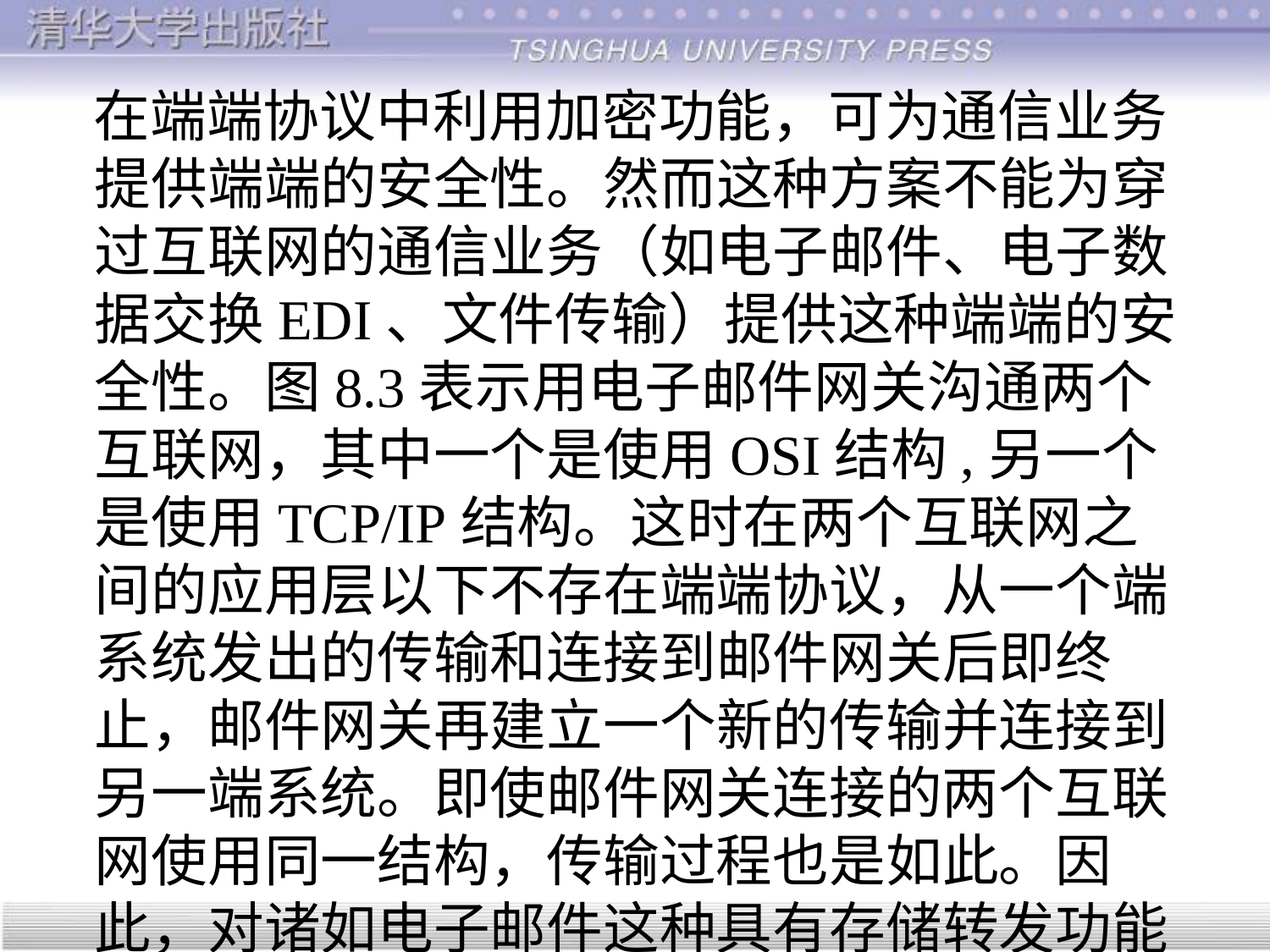

在端端协议中利用加密功能，可为通信业务提供端端的安全性。然而这种方案不能为穿过互联网的通信业务（如电子邮件、电子数据交换EDI、文件传输）提供这种端端的安全性。图8.3表示用电子邮件网关沟通两个互联网，其中一个是使用OSI结构,另一个是使用TCP/IP结构。这时在两个互联网之间的应用层以下不存在端端协议，从一个端系统发出的传输和连接到邮件网关后即终止，邮件网关再建立一个新的传输并连接到另一端系统。即使邮件网关连接的两个互联网使用同一结构，传输过程也是如此。因此，对诸如电子邮件这种具有存储转发功能的应用，只有在应用层才有端端加密功能。